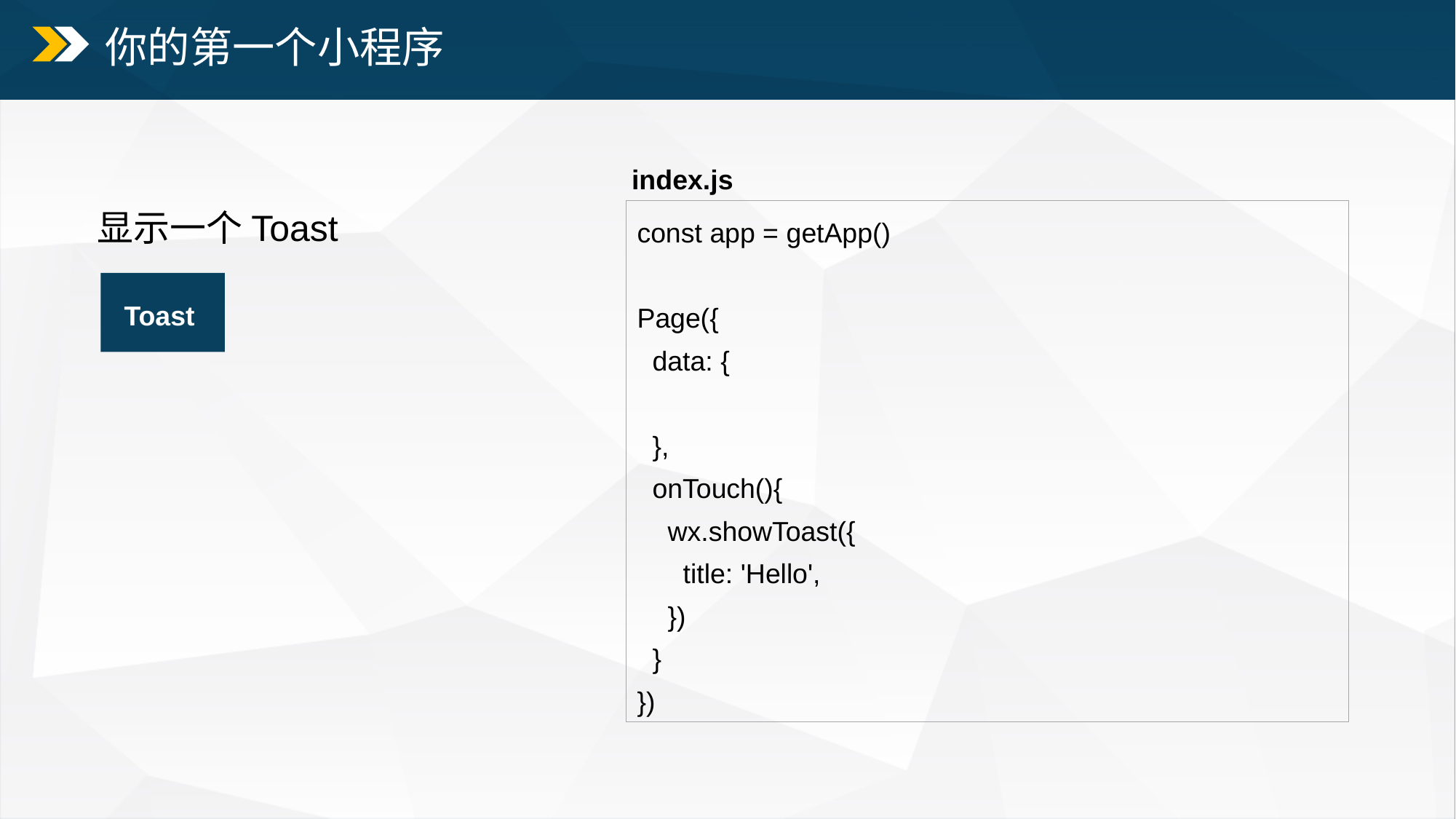

你的第一个小程序

index.js
显示一个Toast
const app = getApp()

Page({
  data: {

  },
  onTouch(){
    wx.showToast({
      title: 'Hello',
    })
  }
})

Toast